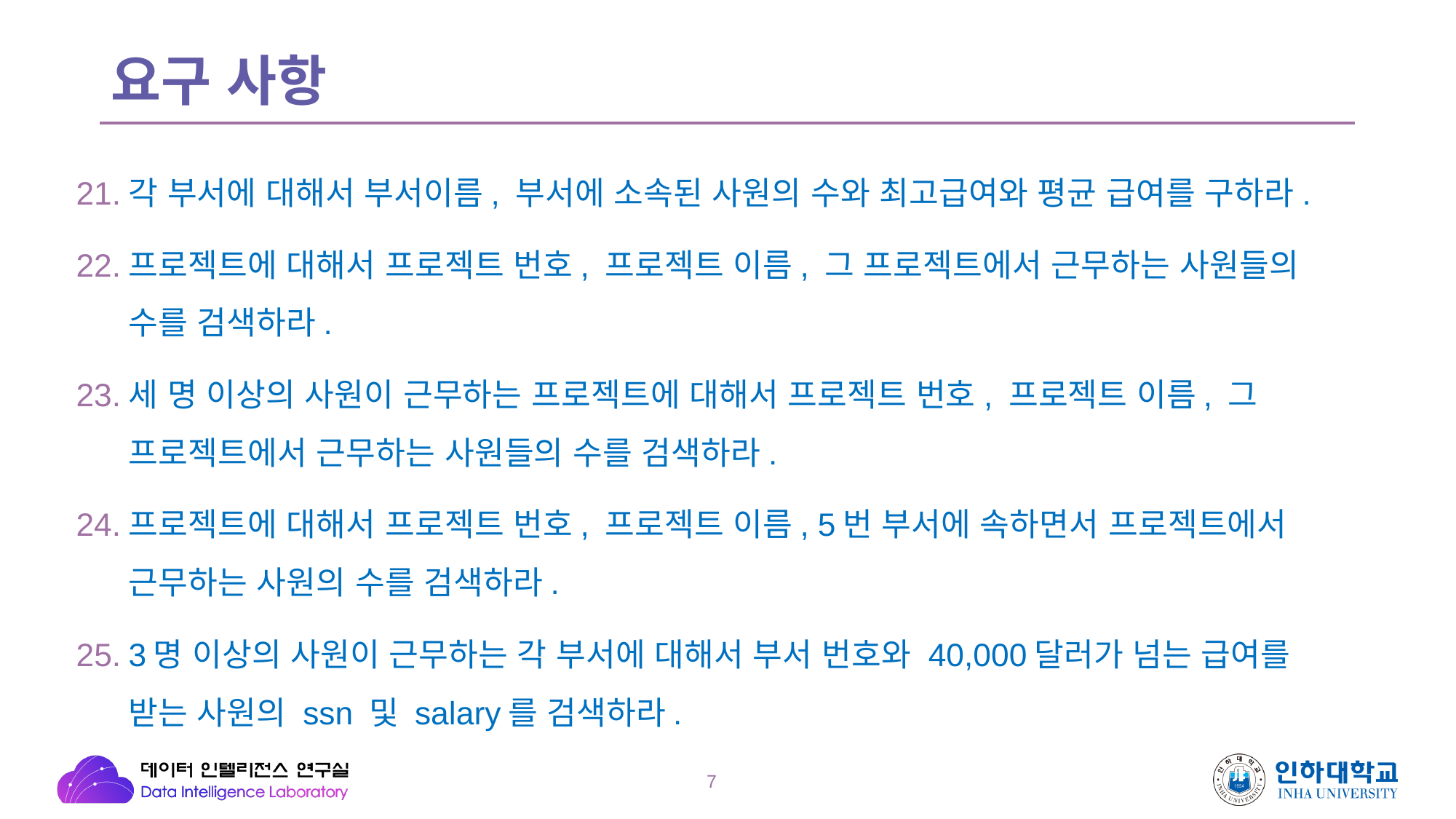

# 요구 사항
각 부서에 대해서 부서이름, 부서에 소속된 사원의 수와 최고급여와 평균 급여를 구하라.
프로젝트에 대해서 프로젝트 번호, 프로젝트 이름, 그 프로젝트에서 근무하는 사원들의 수를 검색하라.
세 명 이상의 사원이 근무하는 프로젝트에 대해서 프로젝트 번호, 프로젝트 이름, 그 프로젝트에서 근무하는 사원들의 수를 검색하라.
프로젝트에 대해서 프로젝트 번호, 프로젝트 이름, 5번 부서에 속하면서 프로젝트에서 근무하는 사원의 수를 검색하라.
3명 이상의 사원이 근무하는 각 부서에 대해서 부서 번호와 40,000달러가 넘는 급여를 받는 사원의 ssn 및 salary를 검색하라.

7